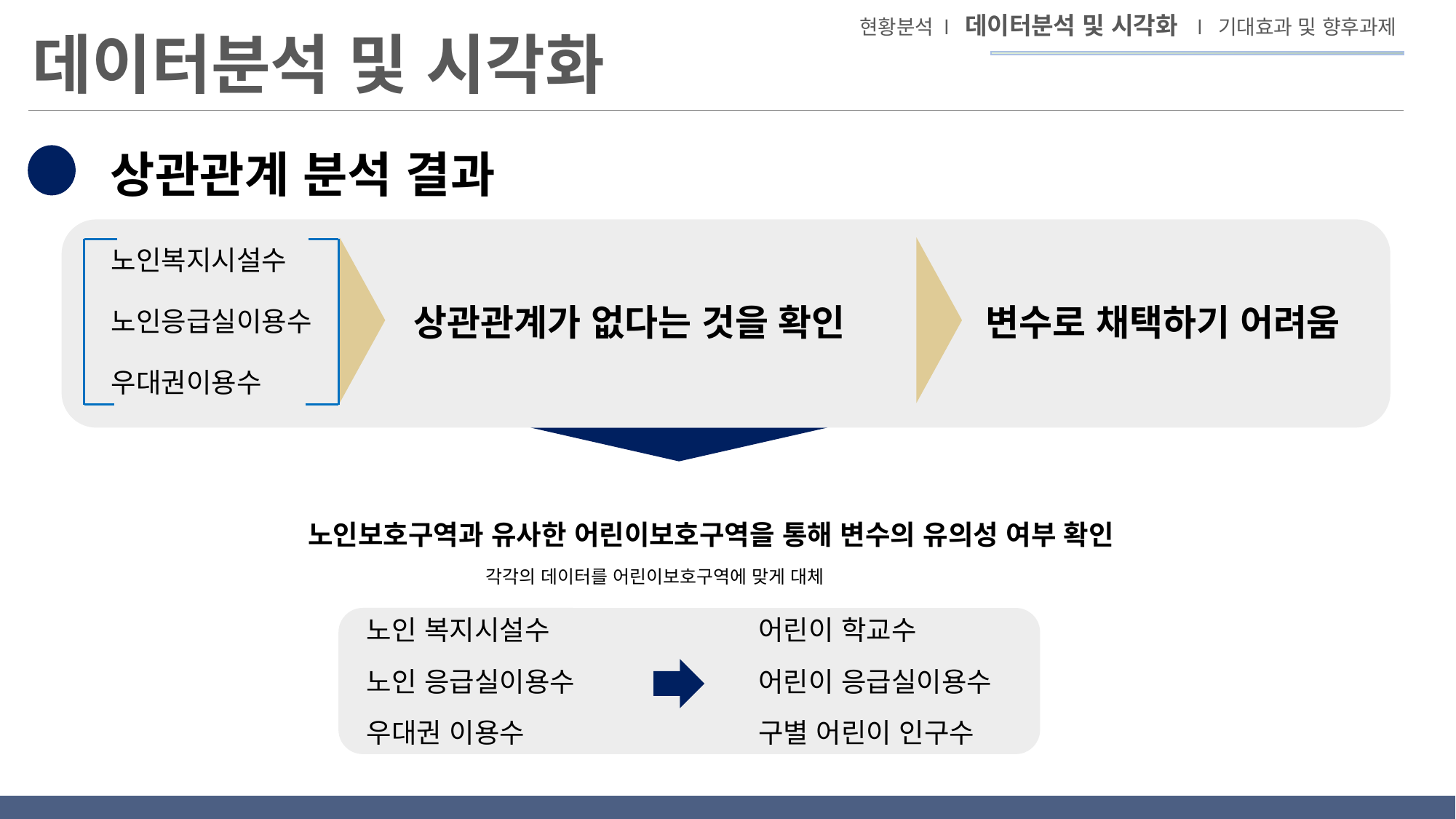

현황분석 l  데이터분석 및 시각화  l  기대효과 및 향후과제
데이터분석 및 시각화

상관관계 분석 결과

노인복지시설수
상관관계가 없다는 것을 확인
변수로 채택하기 어려움

노인응급실이용수
우대권이용수

노인보호구역과 유사한 어린이보호구역을 통해 변수의 유의성 여부 확인
각각의 데이터를 어린이보호구역에 맞게 대체

노인 복지시설수
어린이 학교수
노인 응급실이용수

어린이 응급실이용수
우대권 이용수
구별 어린이 인구수